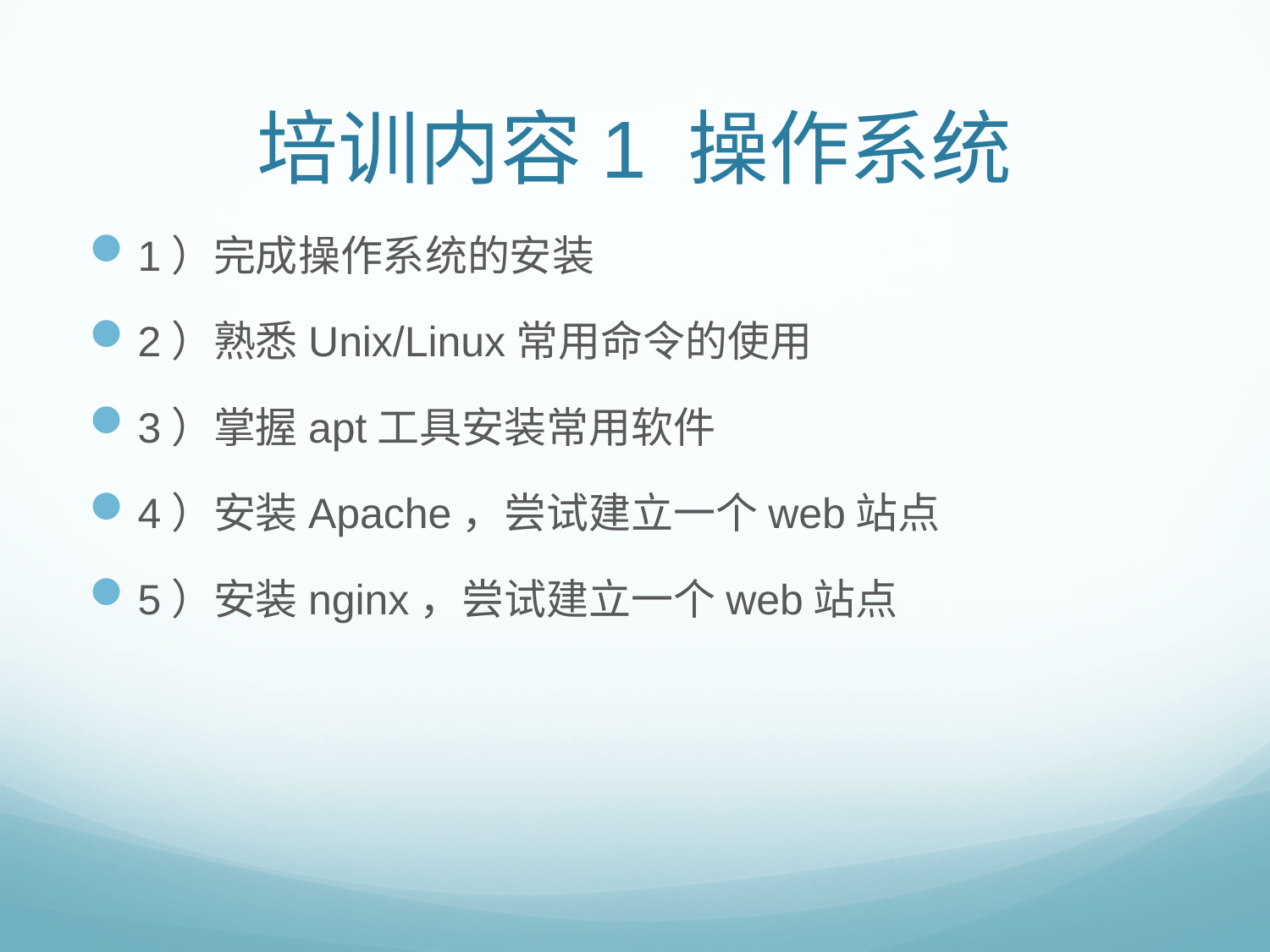

# 培训内容1 操作系统
1）完成操作系统的安装
2）熟悉Unix/Linux常用命令的使用
3）掌握apt工具安装常用软件
4）安装Apache，尝试建立一个web站点
5）安装nginx，尝试建立一个web站点